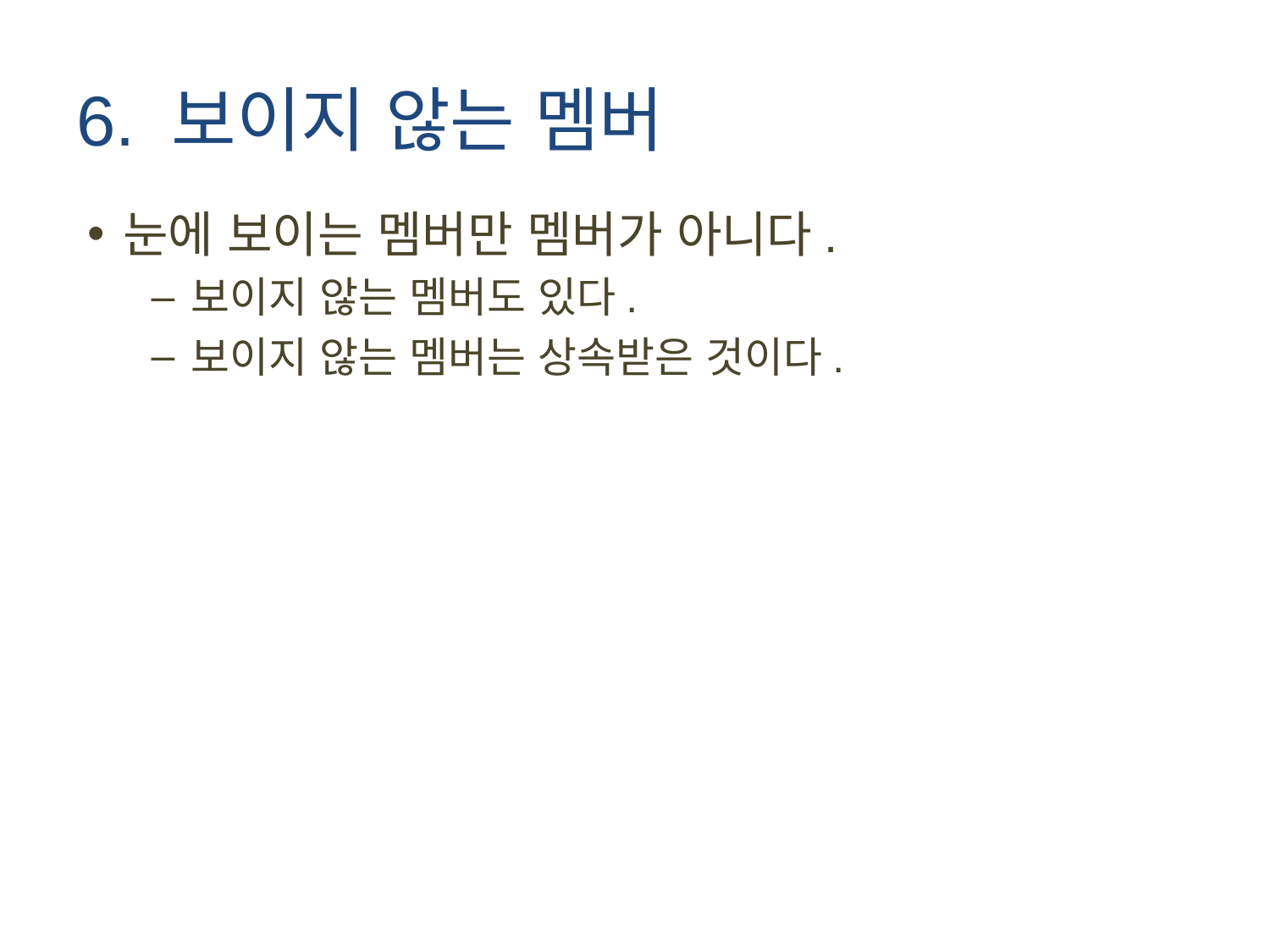

# 6. 보이지 않는 멤버
눈에 보이는 멤버만 멤버가 아니다.
보이지 않는 멤버도 있다.
보이지 않는 멤버는 상속받은 것이다.